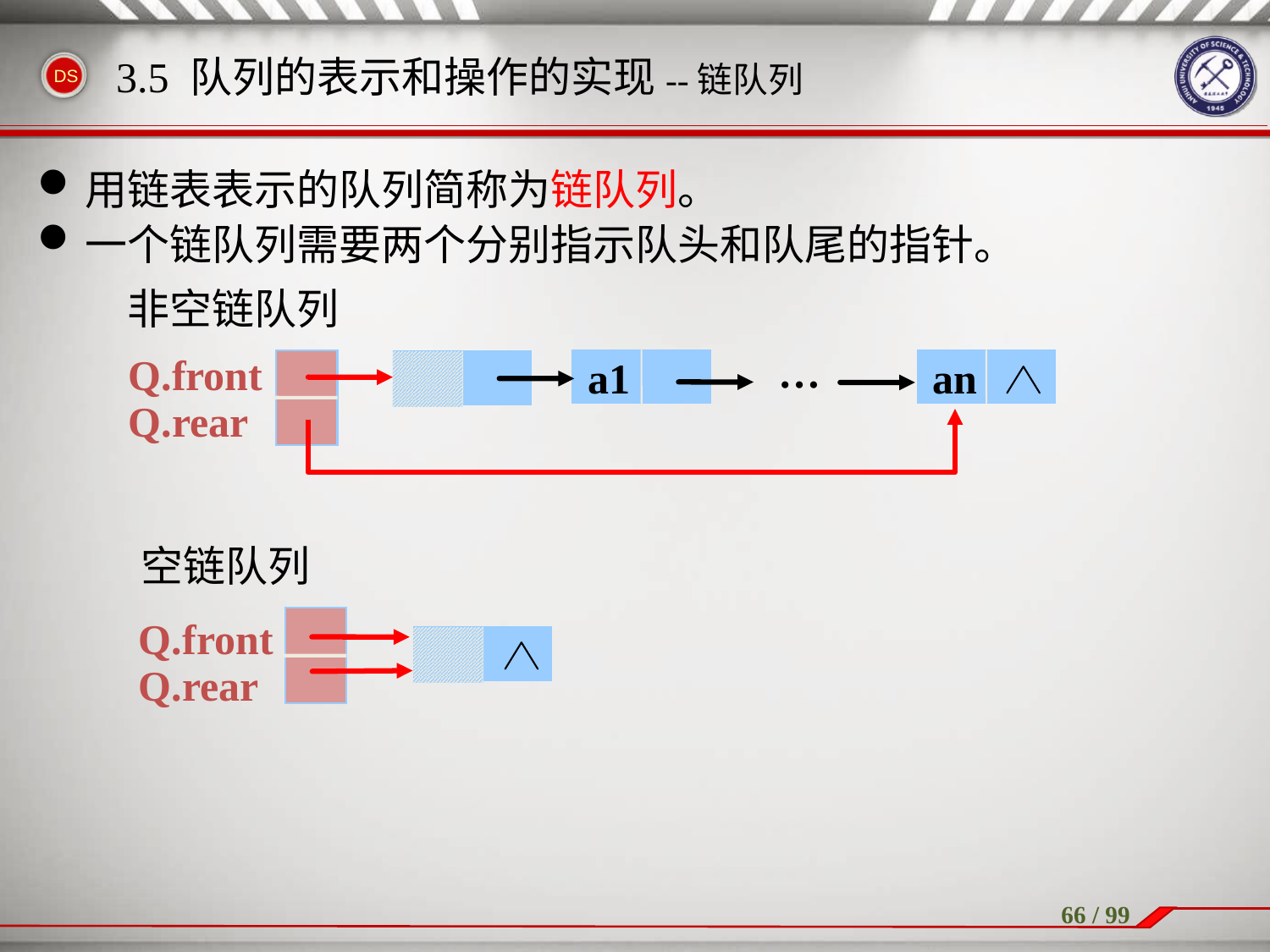

# 3.5 队列的表示和操作的实现--链队列
用链表表示的队列简称为链队列。
一个链队列需要两个分别指示队头和队尾的指针。

非空链队列
Q.front

Q.rear
…

a1
an

空链队列
Q.front

Q.rear